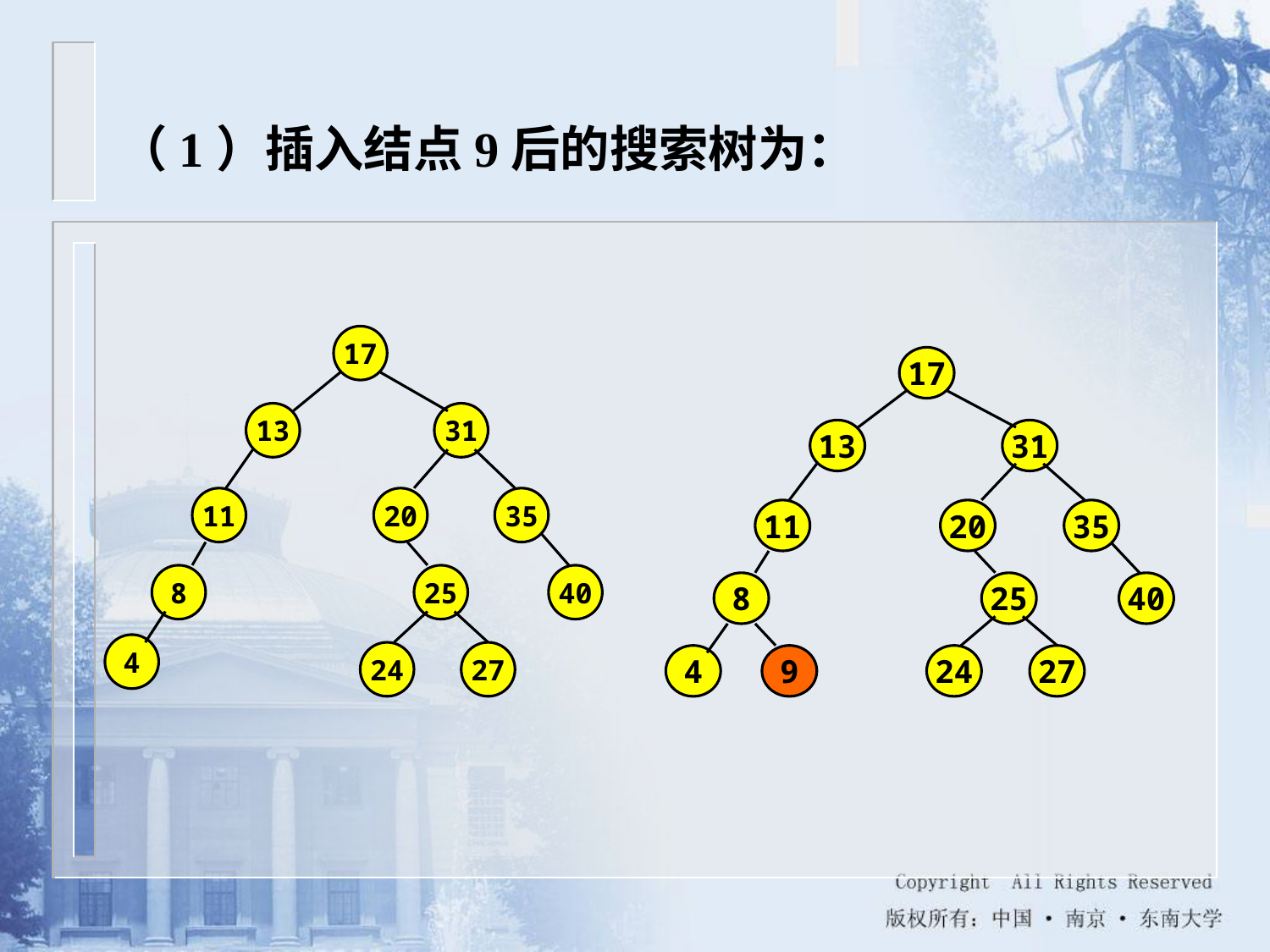

（1）插入结点9后的搜索树为：
17
17

13
31
13
31

11
20
35
11
20
35

8
25
40
8
25
40

4
24
27
4
9
24
27